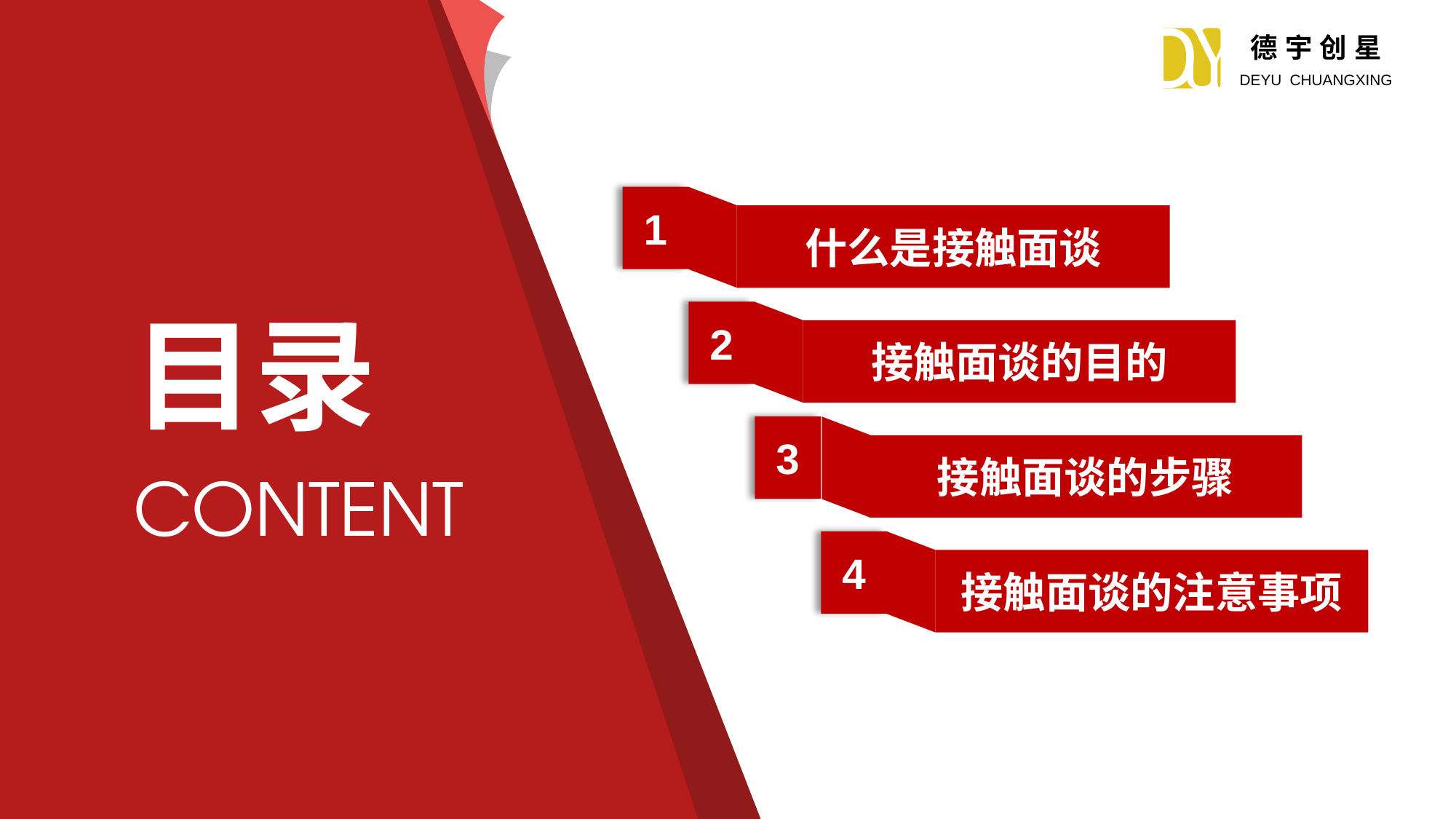

1

什么是接触面谈
2

接触面谈的目的
3

接触面谈的步骤
4

接触面谈的注意事项